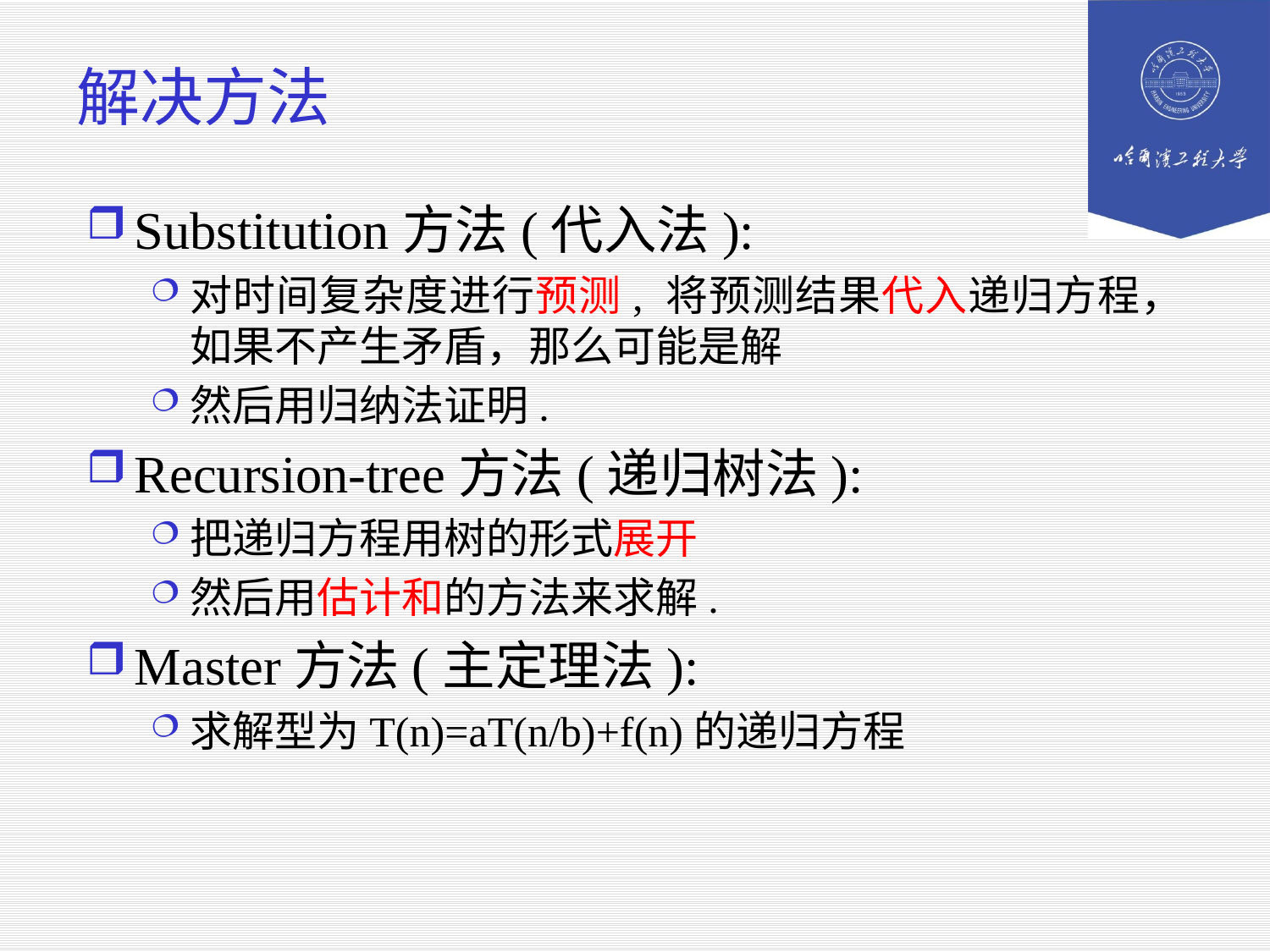

# 解决方法
Substitution方法(代入法):
对时间复杂度进行预测, 将预测结果代入递归方程，如果不产生矛盾，那么可能是解
然后用归纳法证明.
Recursion-tree方法(递归树法):
把递归方程用树的形式展开
然后用估计和的方法来求解.
Master方法(主定理法):
求解型为T(n)=aT(n/b)+f(n)的递归方程